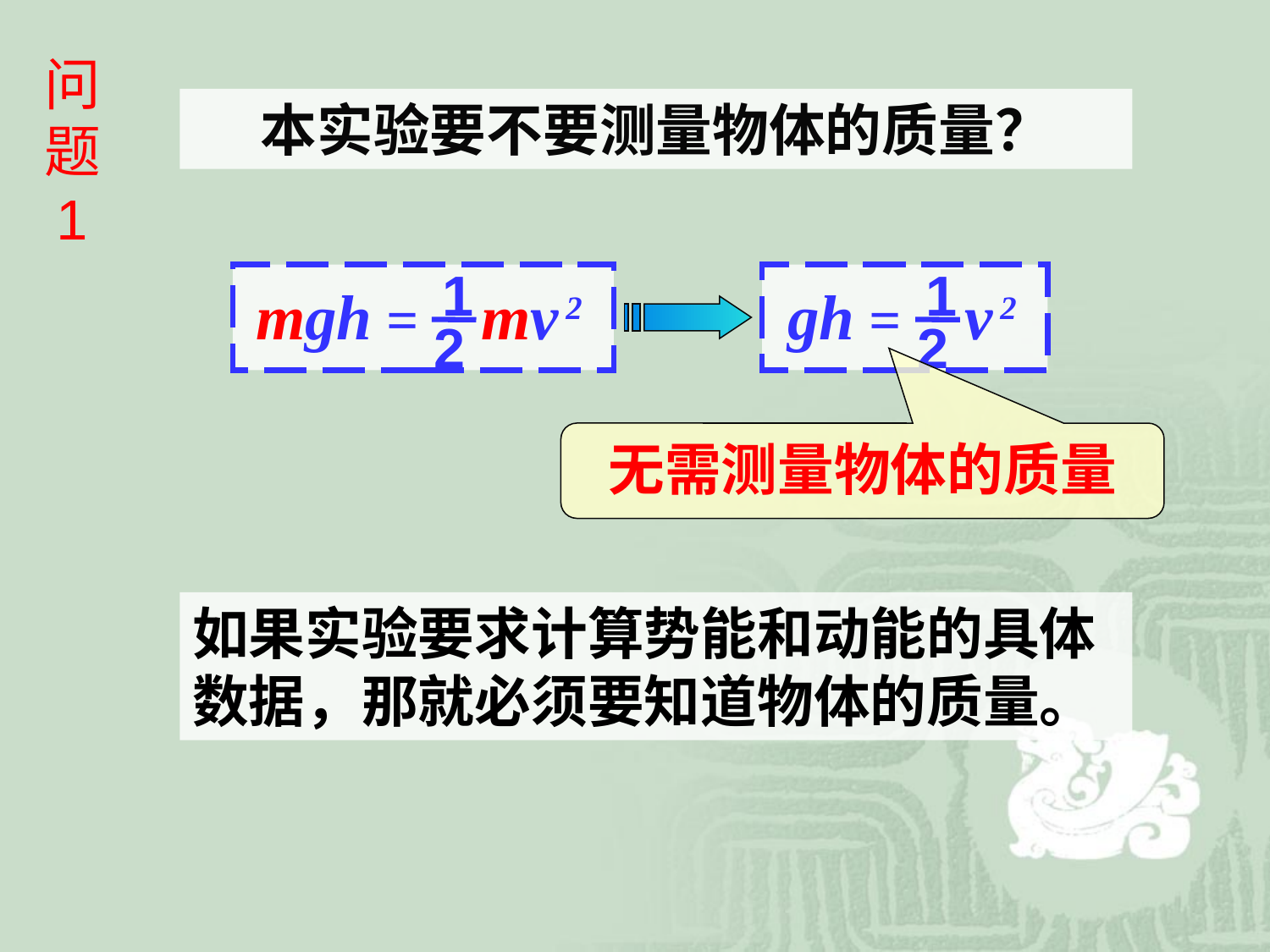

问题1
本实验要不要测量物体的质量？
1
mv 2
2

mgh =

1
v 2
2

gh =

无需测量物体的质量
如果实验要求计算势能和动能的具体数据，那就必须要知道物体的质量。